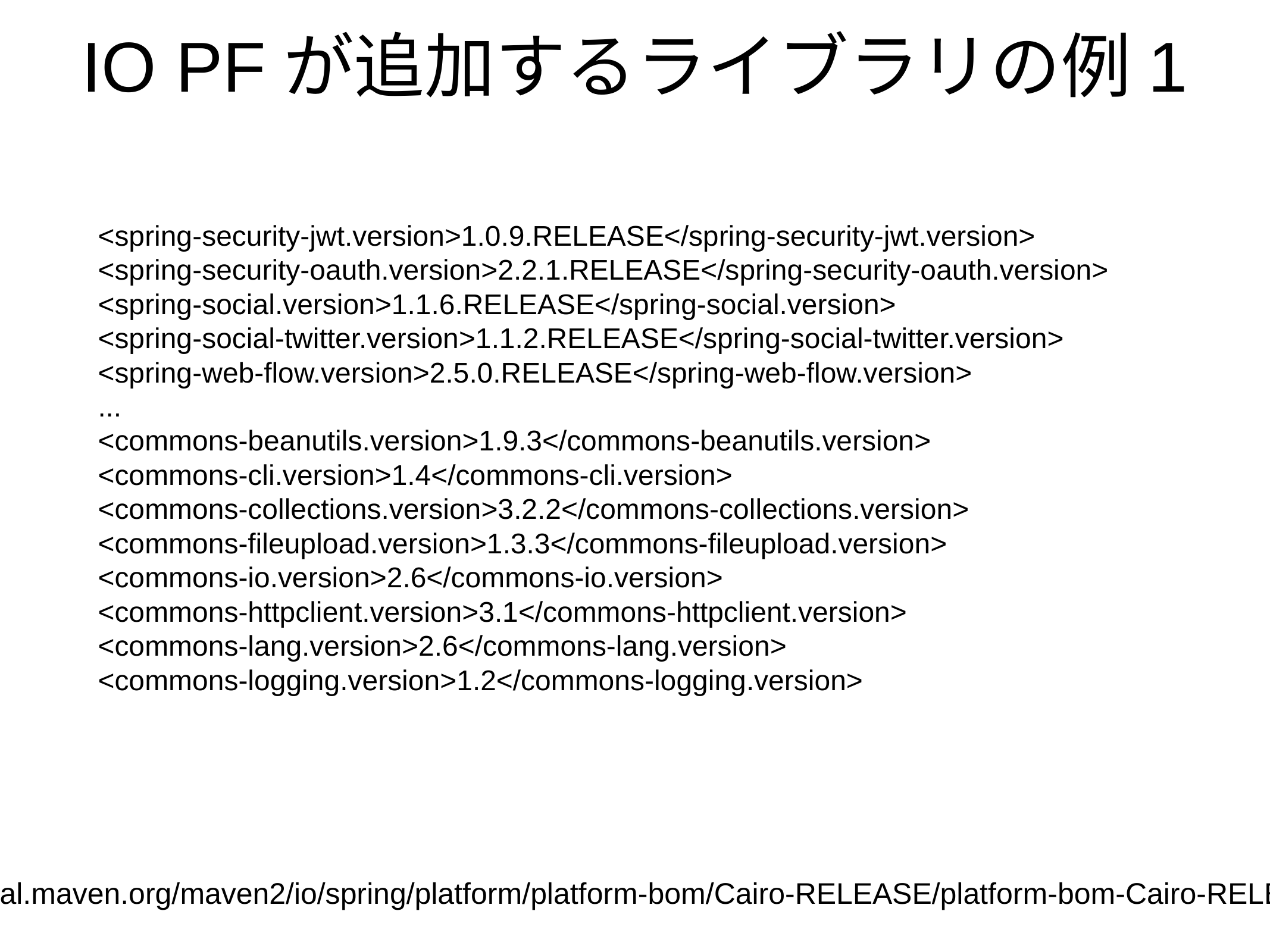

# IO PFが追加するライブラリの例1
<spring-security-jwt.version>1.0.9.RELEASE</spring-security-jwt.version>
<spring-security-oauth.version>2.2.1.RELEASE</spring-security-oauth.version>
<spring-social.version>1.1.6.RELEASE</spring-social.version>
<spring-social-twitter.version>1.1.2.RELEASE</spring-social-twitter.version>
<spring-web-flow.version>2.5.0.RELEASE</spring-web-flow.version>
...
<commons-beanutils.version>1.9.3</commons-beanutils.version>
<commons-cli.version>1.4</commons-cli.version>
<commons-collections.version>3.2.2</commons-collections.version>
<commons-fileupload.version>1.3.3</commons-fileupload.version>
<commons-io.version>2.6</commons-io.version>
<commons-httpclient.version>3.1</commons-httpclient.version>
<commons-lang.version>2.6</commons-lang.version>
<commons-logging.version>1.2</commons-logging.version>
http://central.maven.org/maven2/io/spring/platform/platform-bom/Cairo-RELEASE/platform-bom-Cairo-RELEASE.pom